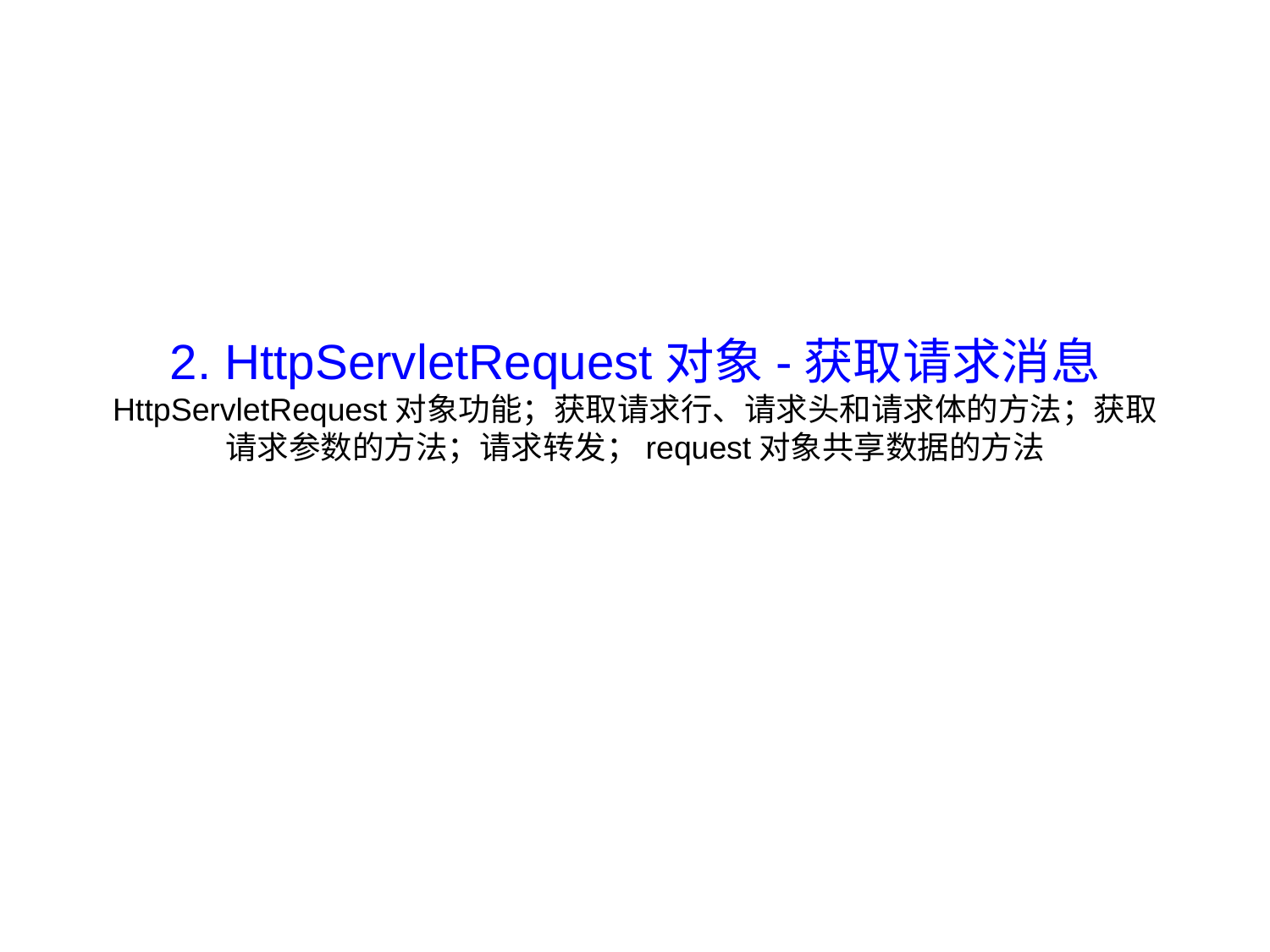

# 2. HttpServletRequest对象-获取请求消息 HttpServletRequest对象功能；获取请求行、请求头和请求体的方法；获取请求参数的方法；请求转发；request对象共享数据的方法